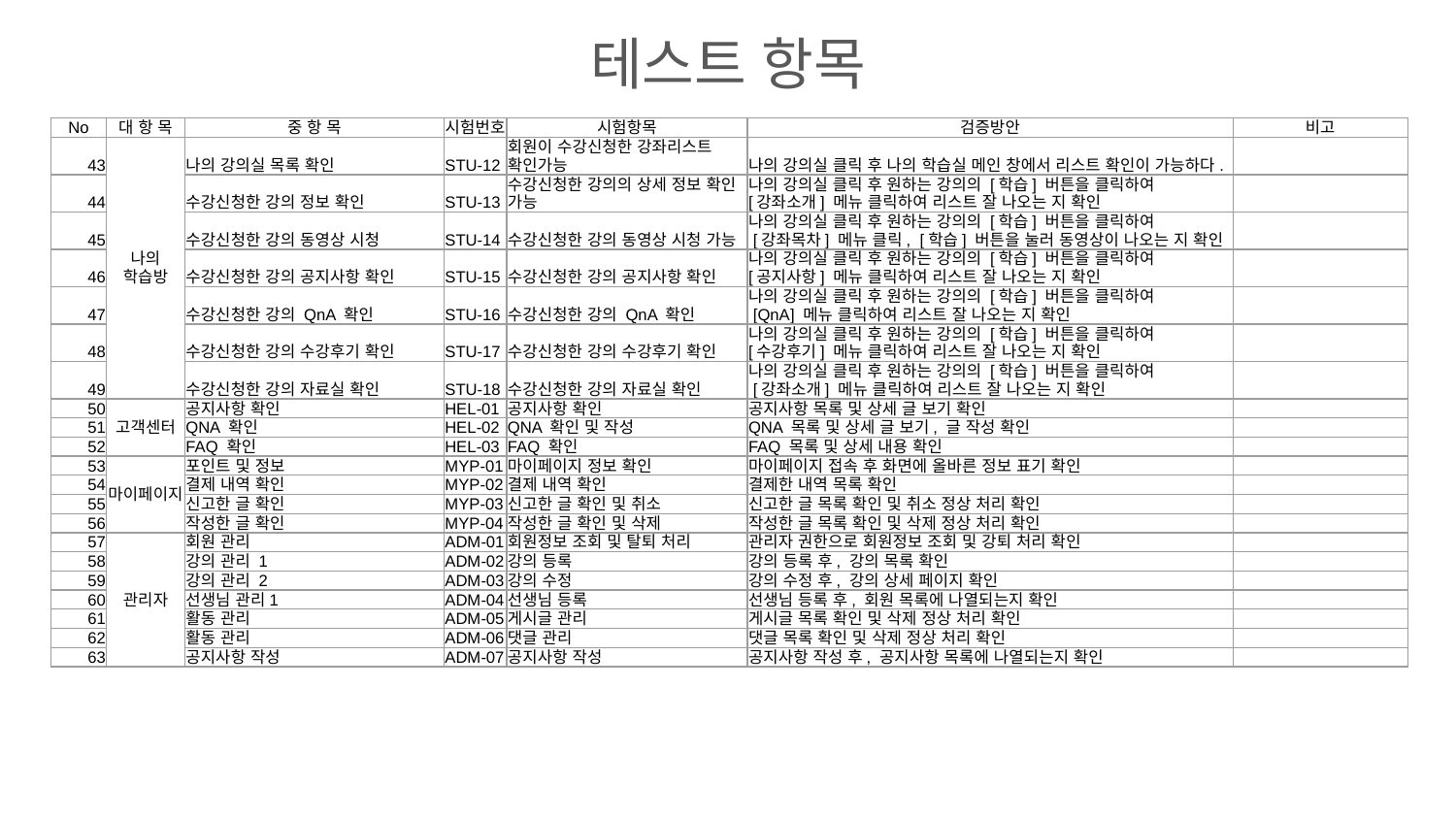

테스트 항목
| No | 대 항 목 | 중 항 목 | 시험번호 | 시험항목 | 검증방안 | 비고 |
| --- | --- | --- | --- | --- | --- | --- |
| 43 | 나의 학습방 | 나의 강의실 목록 확인 | STU-12 | 회원이 수강신청한 강좌리스트 확인가능 | 나의 강의실 클릭 후 나의 학습실 메인 창에서 리스트 확인이 가능하다. |  |
| 44 |  | 수강신청한 강의 정보 확인 | STU-13 | 수강신청한 강의의 상세 정보 확인 가능 | 나의 강의실 클릭 후 원하는 강의의 [학습] 버튼을 클릭하여 [강좌소개] 메뉴 클릭하여 리스트 잘 나오는 지 확인 |  |
| 45 |  | 수강신청한 강의 동영상 시청 | STU-14 | 수강신청한 강의 동영상 시청 가능 | 나의 강의실 클릭 후 원하는 강의의 [학습] 버튼을 클릭하여 [강좌목차] 메뉴 클릭, [학습] 버튼을 눌러 동영상이 나오는 지 확인 |  |
| 46 |  | 수강신청한 강의 공지사항 확인 | STU-15 | 수강신청한 강의 공지사항 확인 | 나의 강의실 클릭 후 원하는 강의의 [학습] 버튼을 클릭하여 [공지사항] 메뉴 클릭하여 리스트 잘 나오는 지 확인 |  |
| 47 |  | 수강신청한 강의 QnA 확인 | STU-16 | 수강신청한 강의 QnA 확인 | 나의 강의실 클릭 후 원하는 강의의 [학습] 버튼을 클릭하여 [QnA] 메뉴 클릭하여 리스트 잘 나오는 지 확인 |  |
| 48 |  | 수강신청한 강의 수강후기 확인 | STU-17 | 수강신청한 강의 수강후기 확인 | 나의 강의실 클릭 후 원하는 강의의 [학습] 버튼을 클릭하여 [수강후기] 메뉴 클릭하여 리스트 잘 나오는 지 확인 |  |
| 49 |  | 수강신청한 강의 자료실 확인 | STU-18 | 수강신청한 강의 자료실 확인 | 나의 강의실 클릭 후 원하는 강의의 [학습] 버튼을 클릭하여 [강좌소개] 메뉴 클릭하여 리스트 잘 나오는 지 확인 |  |
| 50 | 고객센터 | 공지사항 확인 | HEL-01 | 공지사항 확인 | 공지사항 목록 및 상세 글 보기 확인 |  |
| 51 |  | QNA 확인 | HEL-02 | QNA 확인 및 작성 | QNA 목록 및 상세 글 보기, 글 작성 확인 |  |
| 52 |  | FAQ 확인 | HEL-03 | FAQ 확인 | FAQ 목록 및 상세 내용 확인 |  |
| 53 | 마이페이지 | 포인트 및 정보 | MYP-01 | 마이페이지 정보 확인 | 마이페이지 접속 후 화면에 올바른 정보 표기 확인 |  |
| 54 |  | 결제 내역 확인 | MYP-02 | 결제 내역 확인 | 결제한 내역 목록 확인 |  |
| 55 |  | 신고한 글 확인 | MYP-03 | 신고한 글 확인 및 취소 | 신고한 글 목록 확인 및 취소 정상 처리 확인 |  |
| 56 |  | 작성한 글 확인 | MYP-04 | 작성한 글 확인 및 삭제 | 작성한 글 목록 확인 및 삭제 정상 처리 확인 |  |
| 57 | 관리자 | 회원 관리 | ADM-01 | 회원정보 조회 및 탈퇴 처리 | 관리자 권한으로 회원정보 조회 및 강퇴 처리 확인 |  |
| 58 |  | 강의 관리 1 | ADM-02 | 강의 등록 | 강의 등록 후, 강의 목록 확인 |  |
| 59 |  | 강의 관리 2 | ADM-03 | 강의 수정 | 강의 수정 후, 강의 상세 페이지 확인 |  |
| 60 |  | 선생님 관리1 | ADM-04 | 선생님 등록 | 선생님 등록 후, 회원 목록에 나열되는지 확인 |  |
| 61 |  | 활동 관리 | ADM-05 | 게시글 관리 | 게시글 목록 확인 및 삭제 정상 처리 확인 |  |
| 62 |  | 활동 관리 | ADM-06 | 댓글 관리 | 댓글 목록 확인 및 삭제 정상 처리 확인 |  |
| 63 |  | 공지사항 작성 | ADM-07 | 공지사항 작성 | 공지사항 작성 후, 공지사항 목록에 나열되는지 확인 |  |